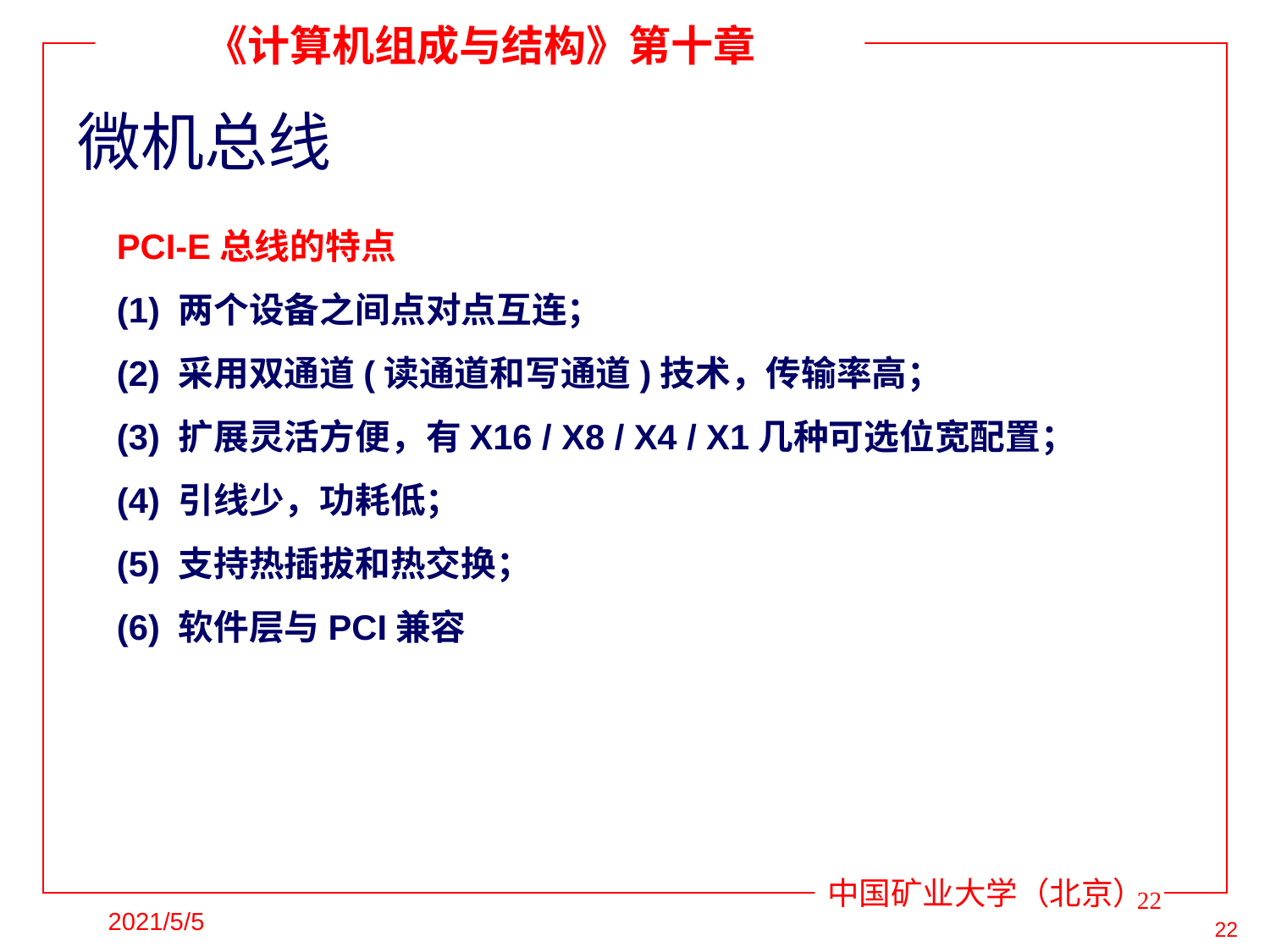

# 微机总线
    PCI-E总线的特点
    (1) 两个设备之间点对点互连；
    (2) 采用双通道(读通道和写通道)技术，传输率高；
    (3) 扩展灵活方便，有X16 / X8 / X4 / X1几种可选位宽配置；
    (4) 引线少，功耗低；
    (5) 支持热插拔和热交换；
    (6) 软件层与PCI兼容
22
2021/5/5